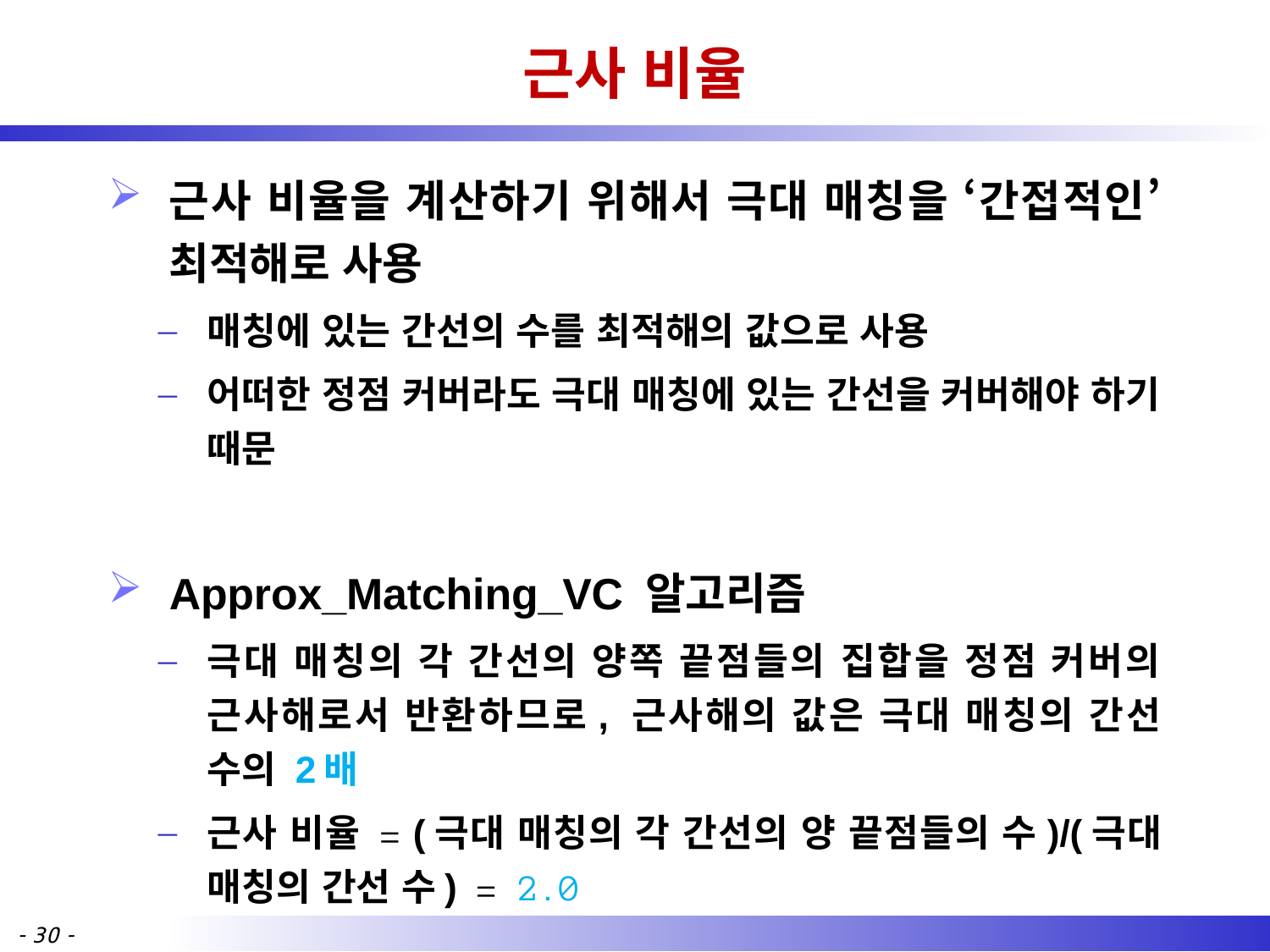

# 근사 비율
근사 비율을 계산하기 위해서 극대 매칭을 ‘간접적인’ 최적해로 사용
매칭에 있는 간선의 수를 최적해의 값으로 사용
어떠한 정점 커버라도 극대 매칭에 있는 간선을 커버해야 하기 때문

Approx_Matching_VC 알고리즘
극대 매칭의 각 간선의 양쪽 끝점들의 집합을 정점 커버의 근사해로서 반환하므로, 근사해의 값은 극대 매칭의 간선 수의 2배
근사 비율 = (극대 매칭의 각 간선의 양 끝점들의 수)/(극대 매칭의 간선 수) = 2.0
- 30 -